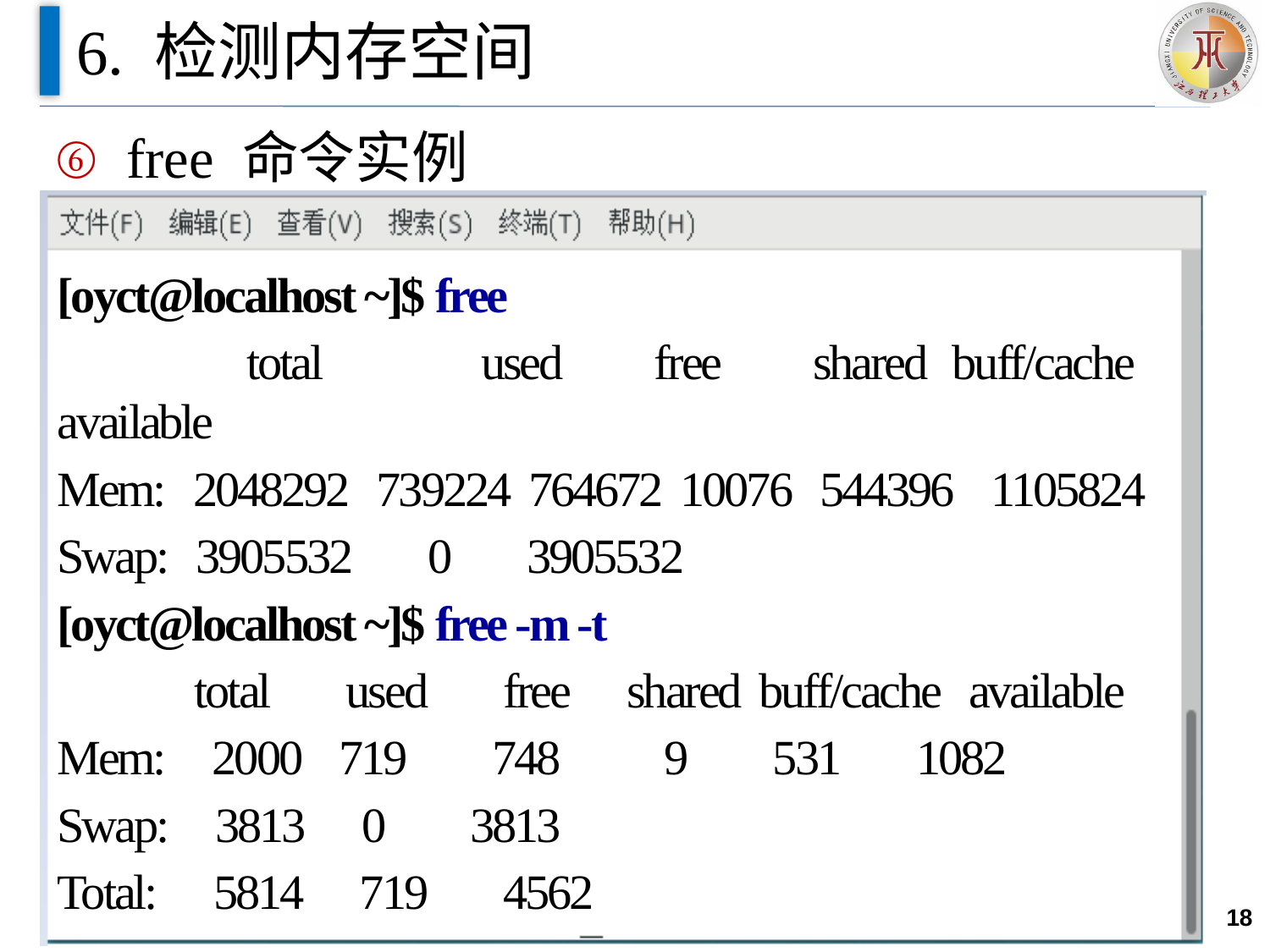

# 6. 检测内存空间
free 命令实例
[oyct@localhost ~]$ free
              total            used       free       shared  buff/cache   available
Mem:   2048292   739224  764672  10076   544396    1105824
Swap:   3905532        0        3905532
[oyct@localhost ~]$ free -m -t
              total        used        free      shared  buff/cache   available
Mem:     2000    719         748           9         531        1082
Swap:     3813      0         3813
Total:      5814      719        4562
18